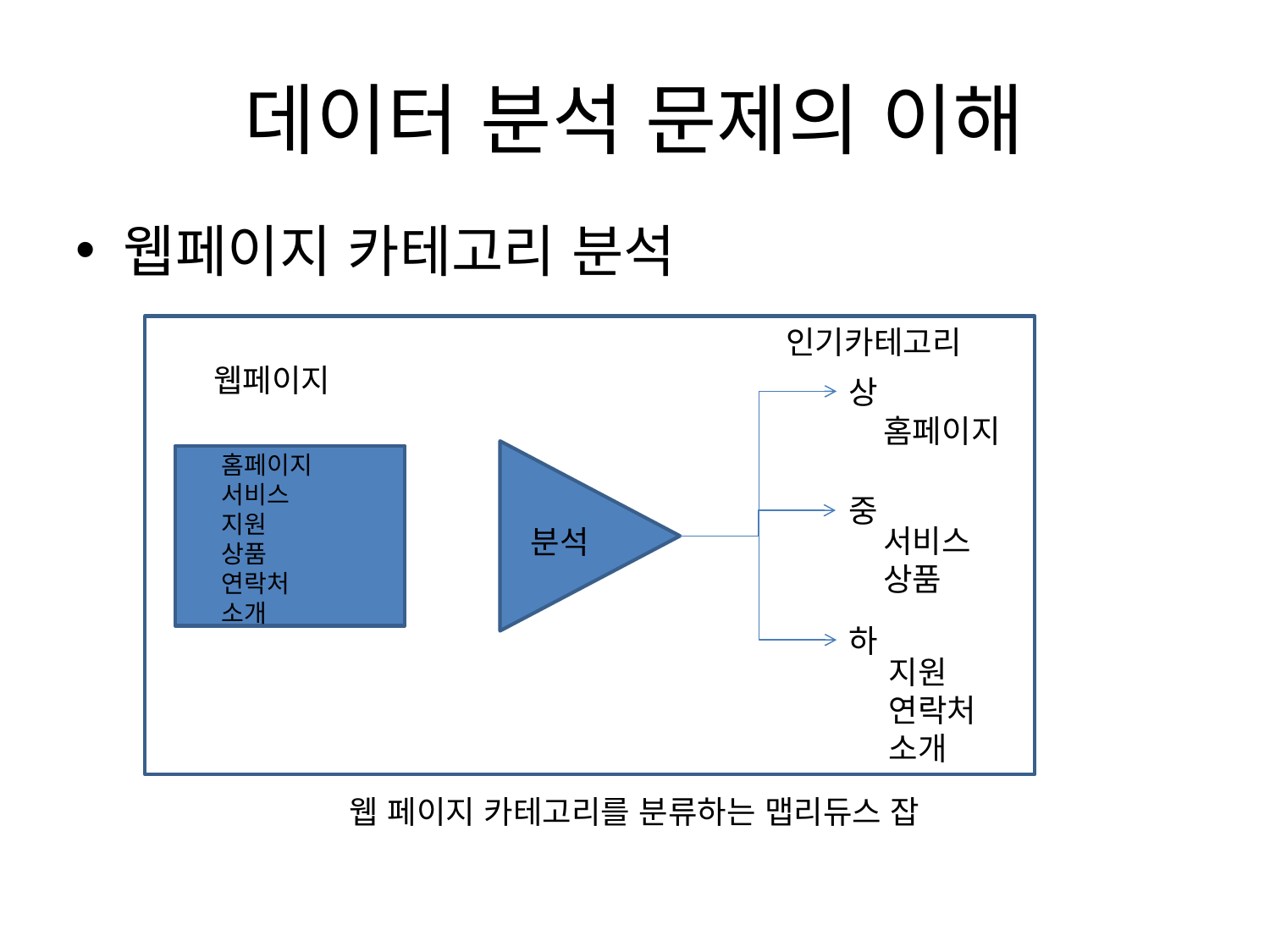

# 데이터 분석 문제의 이해
웹페이지 카테고리 분석

인기카테고리
웹페이지
상
홈페이지
홈페이지
서비스
지원
상품
연락처
소개

중
서비스
상품
분석
하
지원
연락처
소개
웹 페이지 카테고리를 분류하는 맵리듀스 잡